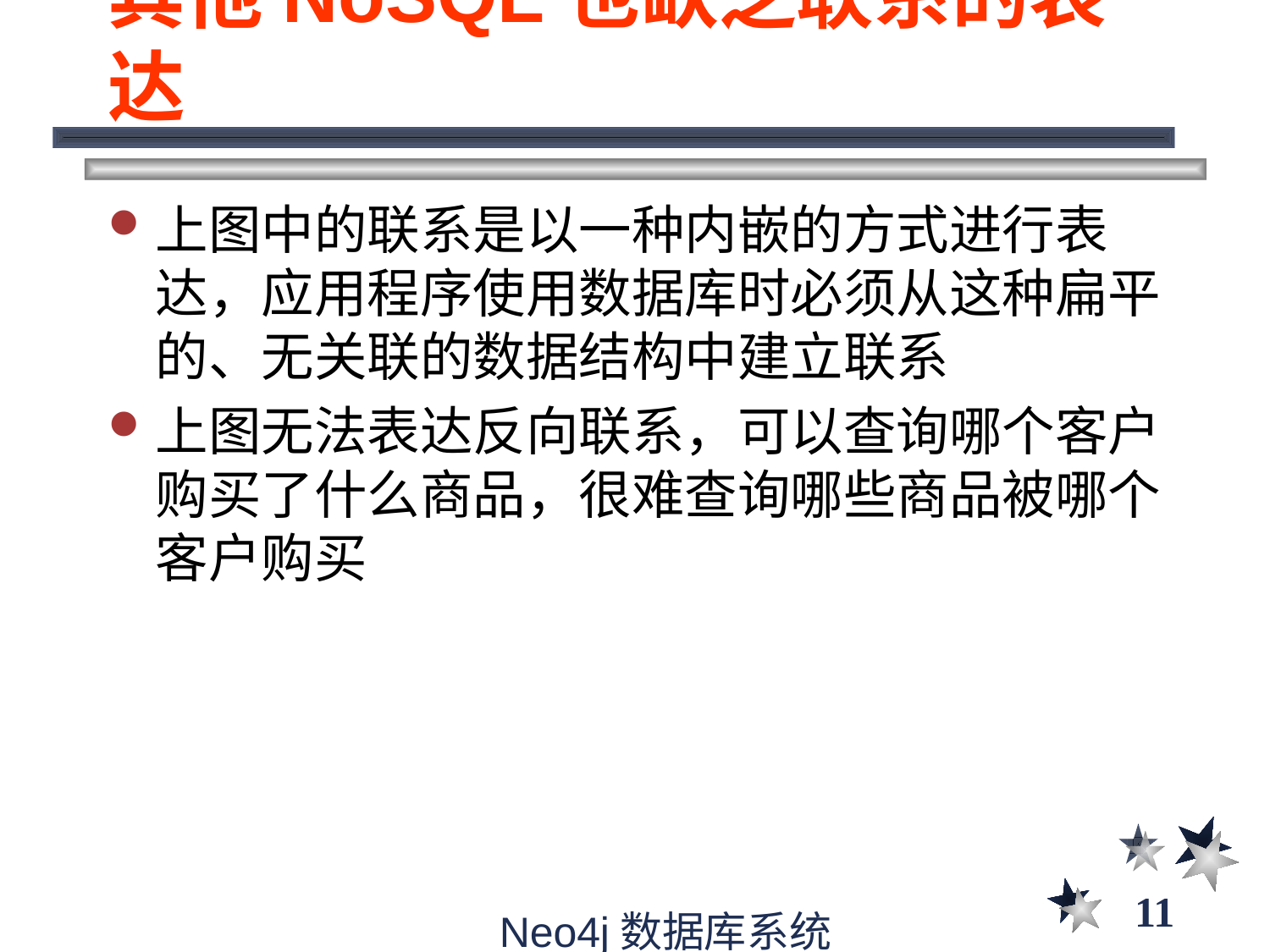

# 其他NoSQL也缺乏联系的表达
上图中的联系是以一种内嵌的方式进行表达，应用程序使用数据库时必须从这种扁平的、无关联的数据结构中建立联系
上图无法表达反向联系，可以查询哪个客户购买了什么商品，很难查询哪些商品被哪个客户购买
11
Neo4j数据库系统